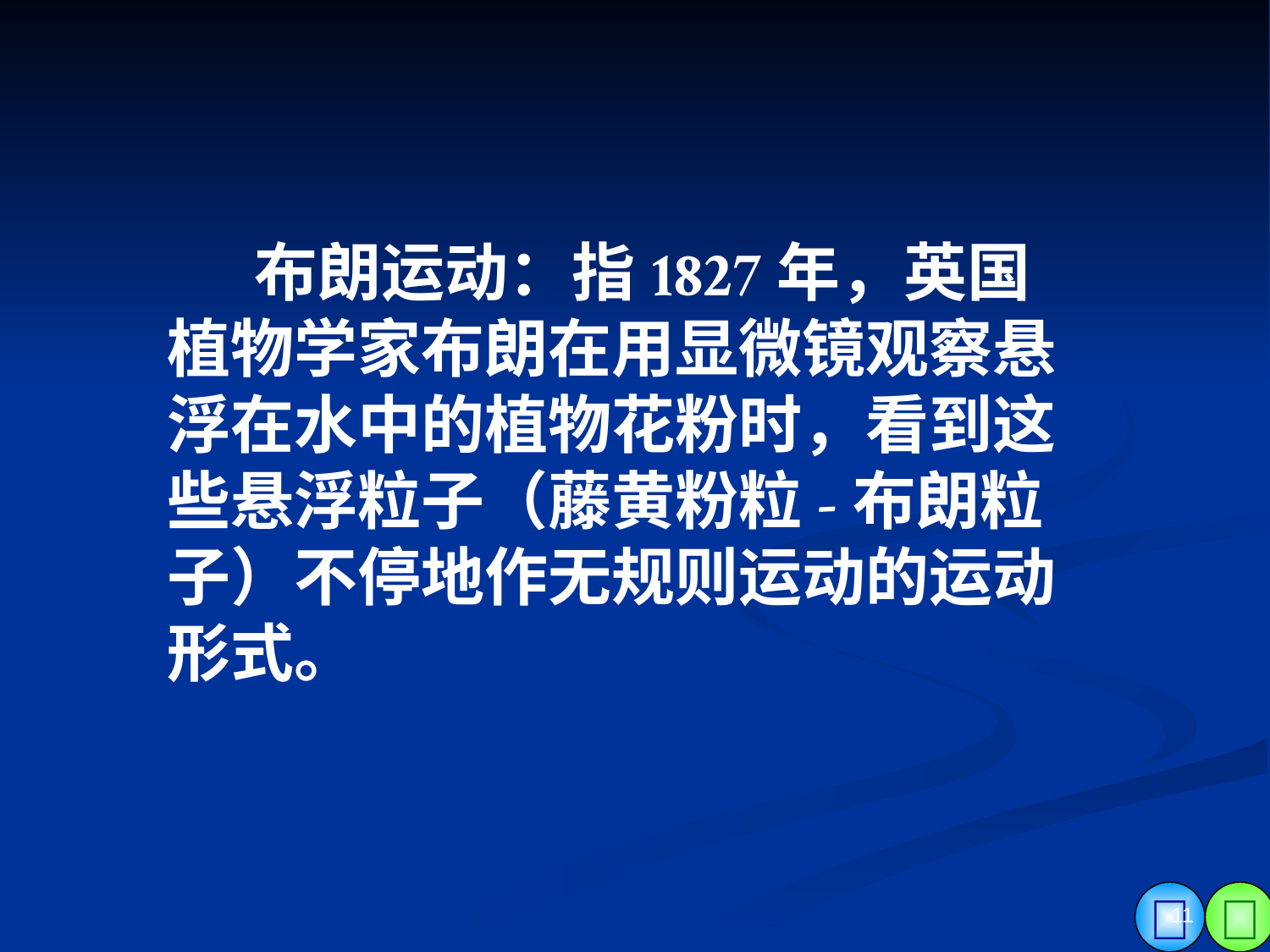

布朗运动：指1827年，英国植物学家布朗在用显微镜观察悬浮在水中的植物花粉时，看到这些悬浮粒子（藤黄粉粒-布朗粒子）不停地作无规则运动的运动形式。
11